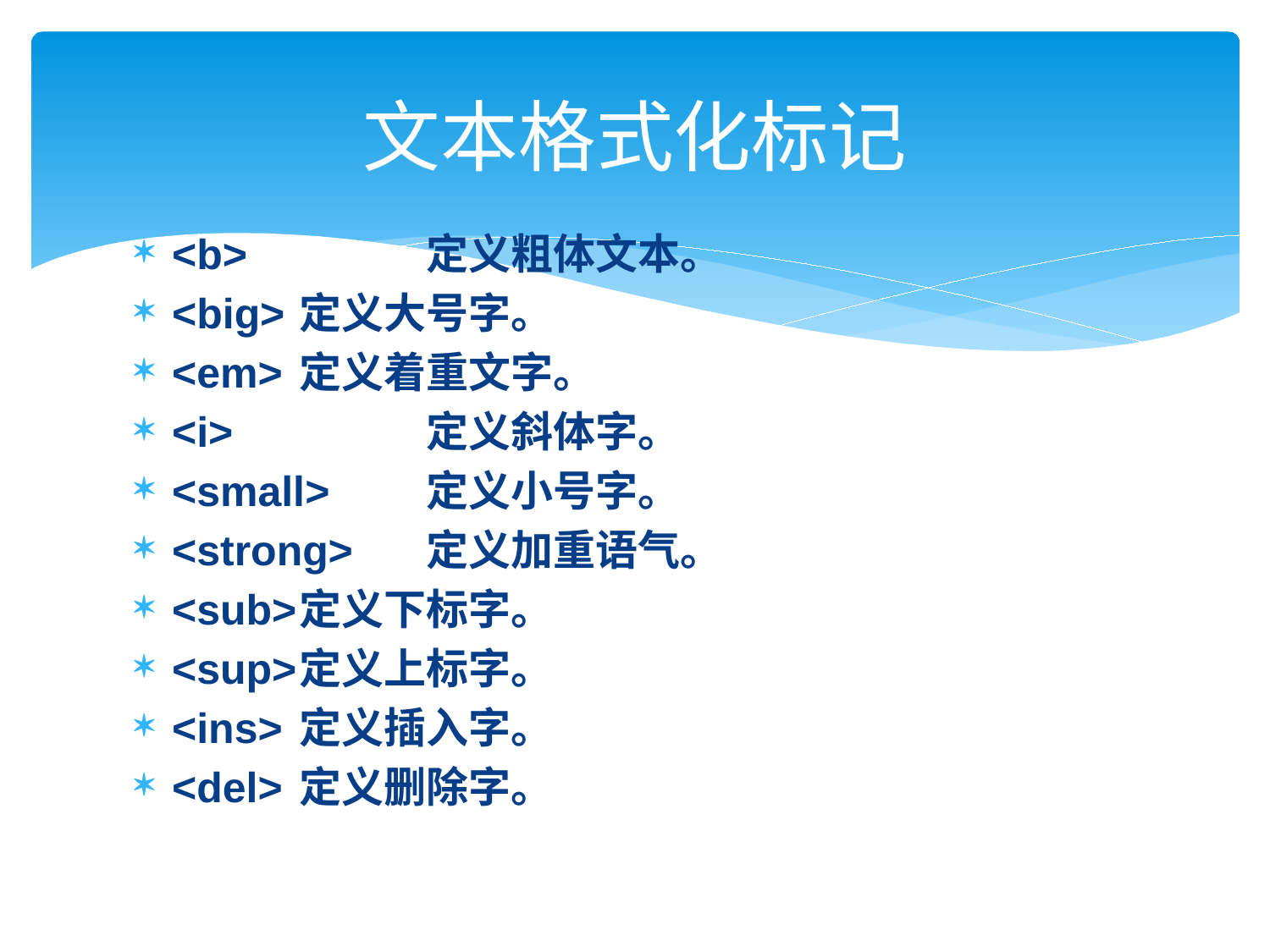

# 文本格式化标记
<b>		定义粗体文本。
<big>	定义大号字。
<em>	定义着重文字。
<i>		定义斜体字。
<small>	定义小号字。
<strong>	定义加重语气。
<sub>	定义下标字。
<sup>	定义上标字。
<ins>	定义插入字。
<del>	定义删除字。